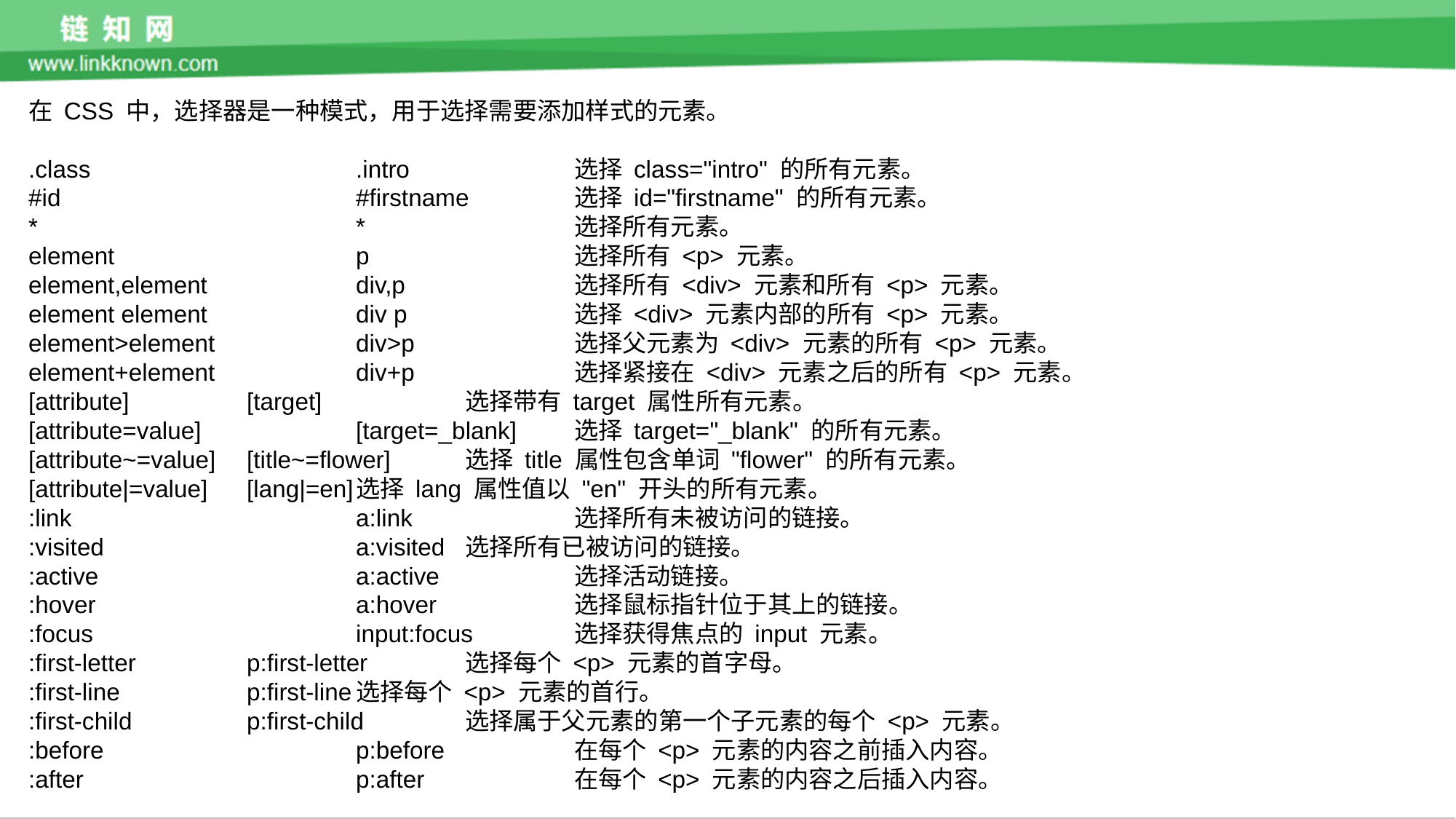

在 CSS 中，选择器是一种模式，用于选择需要添加样式的元素。

.class			.intro		选择 class="intro" 的所有元素。
#id			#firstname	选择 id="firstname" 的所有元素。
*			*		选择所有元素。
element			p		选择所有 <p> 元素。
element,element		div,p		选择所有 <div> 元素和所有 <p> 元素。
element element		div p		选择 <div> 元素内部的所有 <p> 元素。
element>element		div>p		选择父元素为 <div> 元素的所有 <p> 元素。
element+element		div+p		选择紧接在 <div> 元素之后的所有 <p> 元素。
[attribute]		[target]		选择带有 target 属性所有元素。
[attribute=value]		[target=_blank]	选择 target="_blank" 的所有元素。
[attribute~=value]	[title~=flower]	选择 title 属性包含单词 "flower" 的所有元素。
[attribute|=value]	[lang|=en]	选择 lang 属性值以 "en" 开头的所有元素。
:link			a:link		选择所有未被访问的链接。
:visited			a:visited	选择所有已被访问的链接。
:active			a:active		选择活动链接。
:hover			a:hover		选择鼠标指针位于其上的链接。
:focus			input:focus	选择获得焦点的 input 元素。
:first-letter		p:first-letter	选择每个 <p> 元素的首字母。
:first-line		p:first-line	选择每个 <p> 元素的首行。
:first-child		p:first-child	选择属于父元素的第一个子元素的每个 <p> 元素。
:before			p:before		在每个 <p> 元素的内容之前插入内容。
:after			p:after		在每个 <p> 元素的内容之后插入内容。